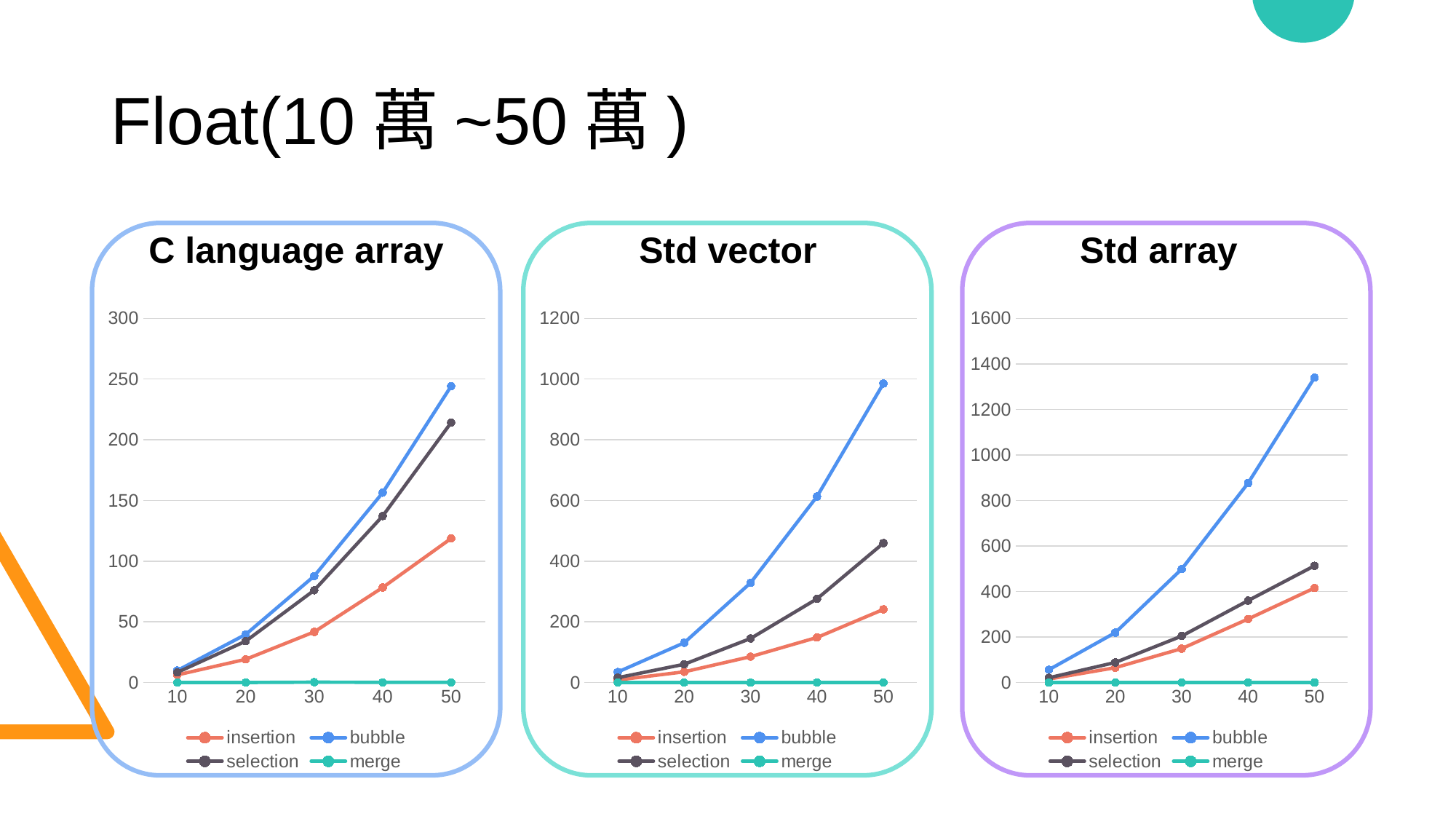

# Float(10萬~50萬)

Std vector

Std array
C language array

### Chart

| Category | insertion | bubble | selection | merge |
|---|---|---|---|---|
| 10 | 15.162 | 56.195 | 20.898 | 0.0361551 |
| 20 | 65.232 | 219.17 | 88.128 | 0.0684066 |
| 30 | 148.973 | 498.232 | 204.138 | 0.102943 |
| 40 | 279.12 | 876.139 | 359.782 | 0.136374 |
| 50 | 415.22 | 1339.55 | 512.82 | 0.171118 |

### Chart

| Category | insertion | bubble | selection | merge |
|---|---|---|---|---|
| 10 | 6.25423 | 9.86775 | 8.35216 | 0.019 |
| 20 | 19.1356 | 39.6495 | 34.0985 | 0.023 |
| 30 | 41.6823 | 87.709 | 75.9617 | 0.298 |
| 40 | 78.238 | 156.373 | 137.168 | 0.166 |
| 50 | 118.6891 | 244.177 | 214.129 | 0.149 |

### Chart

| Category | insertion | bubble | selection | merge |
|---|---|---|---|---|
| 10 | 8.359 | 34.563 | 15.957 | 0.012 |
| 20 | 35.234 | 130.952 | 60.129 | 0.036 |
| 30 | 85.267 | 328.493 | 145.135 | 0.108 |
| 40 | 148.398 | 612.956 | 275.651 | 0.12 |
| 50 | 240.915 | 985.197 | 459.213 | 0.139 |